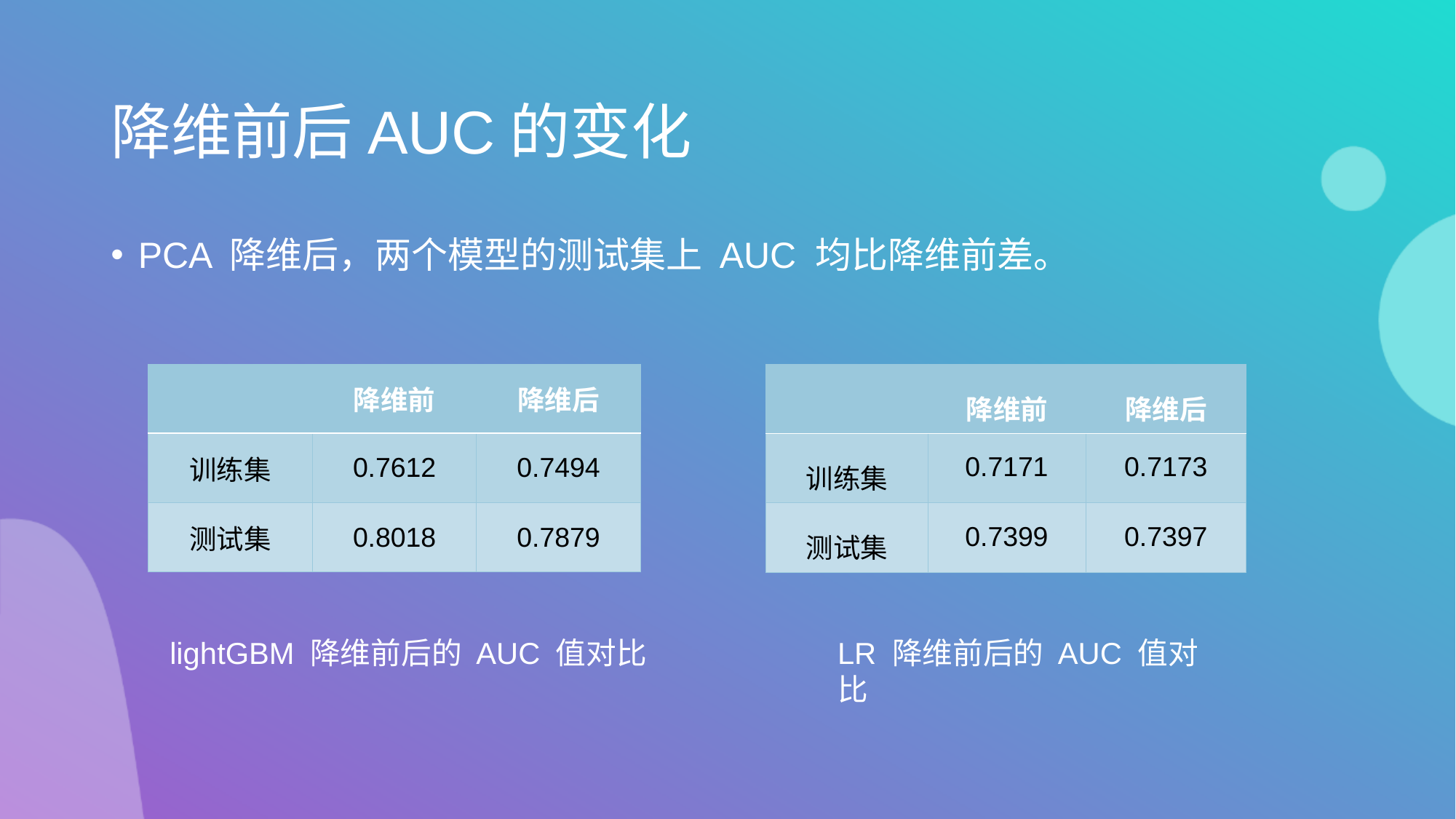

# 降维前后AUC的变化
PCA 降维后，两个模型的测试集上 AUC 均比降维前差。
|  | 降维前 | 降维后 |
| --- | --- | --- |
| 训练集 | 0.7612 | 0.7494 |
| 测试集 | 0.8018 | 0.7879 |
|  | 降维前 | 降维后 |
| --- | --- | --- |
| 训练集 | 0.7171 | 0.7173 |
| 测试集 | 0.7399 | 0.7397 |
lightGBM 降维前后的 AUC 值对比
LR 降维前后的 AUC 值对比